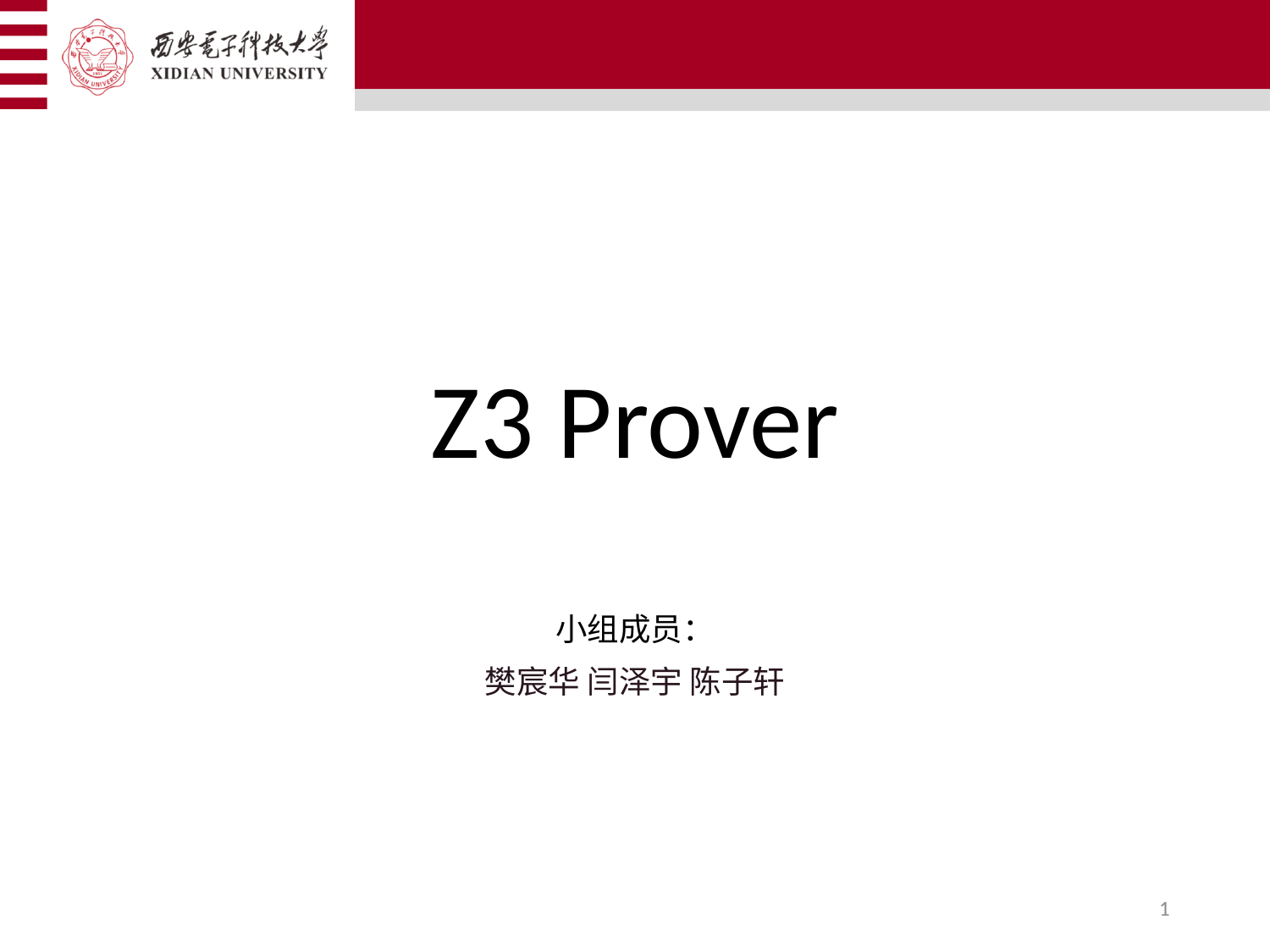

# Z3 Prover

小组成员：
樊宸华 闫泽宇 陈子轩

1